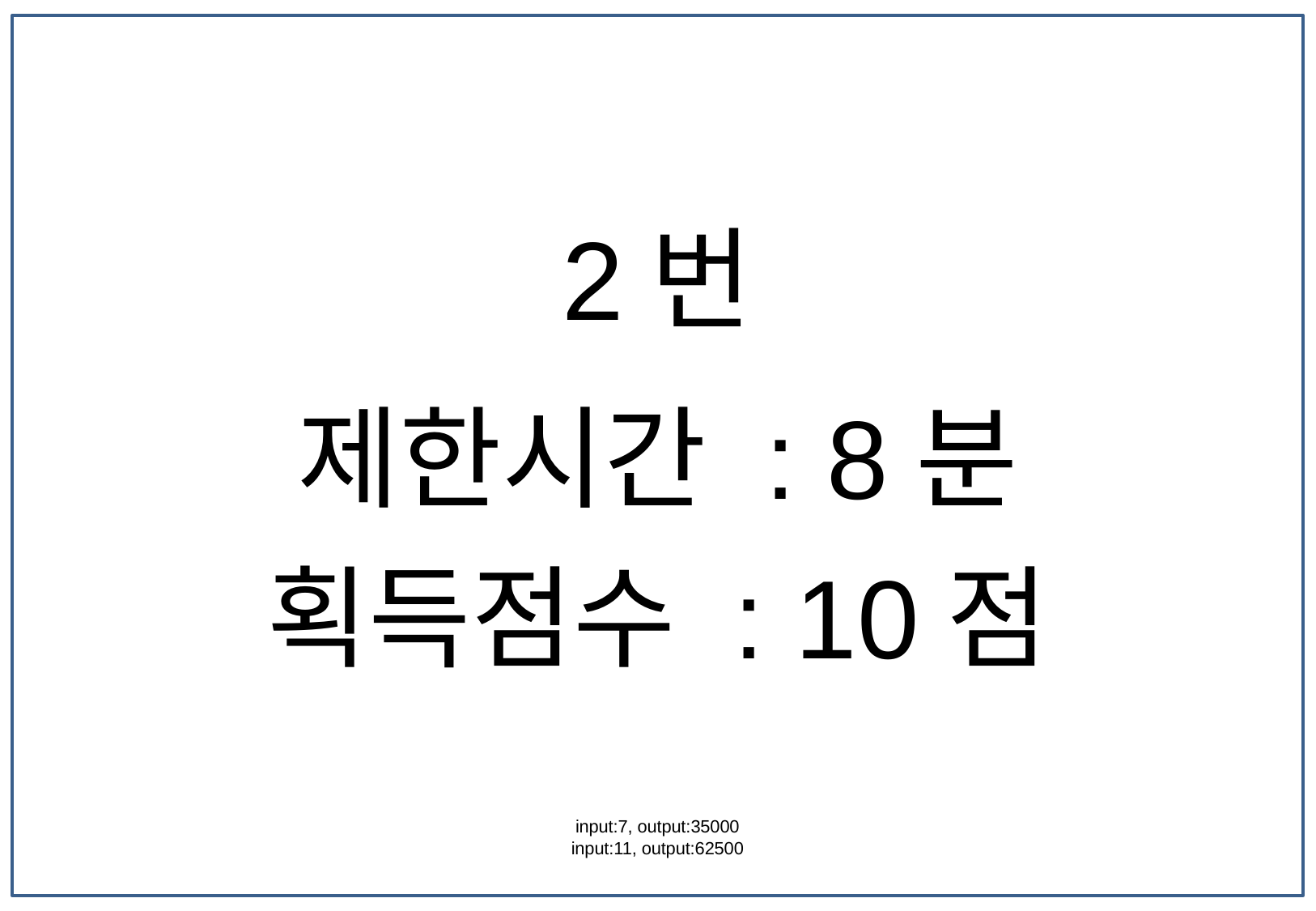

2번
제한시간 : 8분
획득점수 : 10점
input:7, output:35000
input:11, output:62500